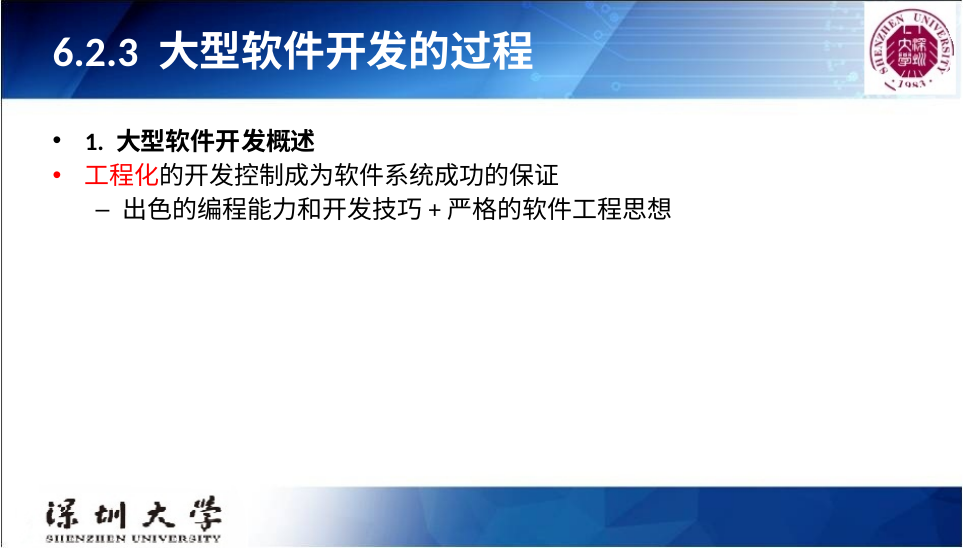

# 6.2.3 大型软件开发的过程
1. 大型软件开发概述
工程化的开发控制成为软件系统成功的保证
出色的编程能力和开发技巧+严格的软件工程思想
214